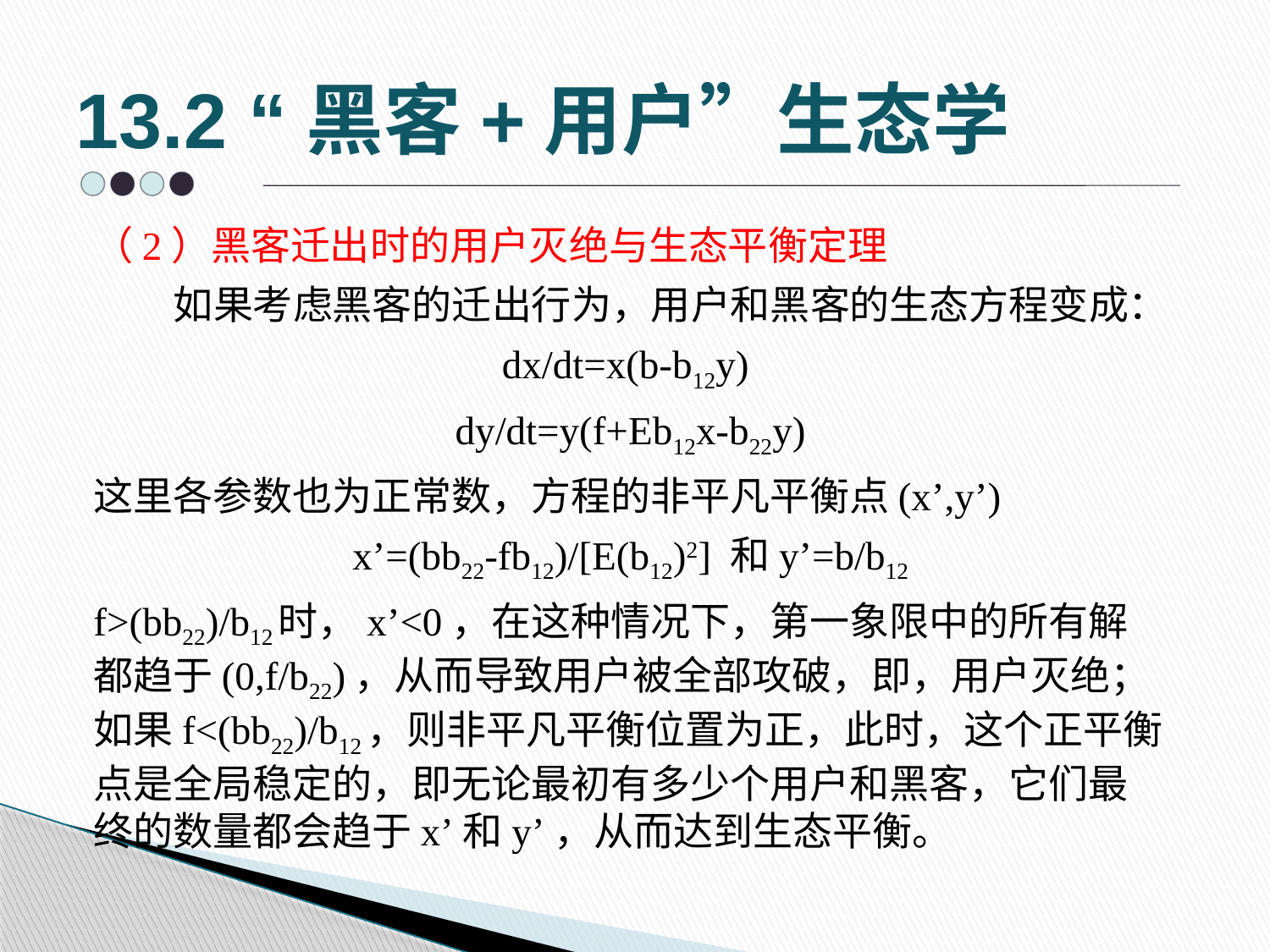

# 13.2 “黑客+用户”生态学

（2）黑客迁出时的用户灭绝与生态平衡定理
        如果考虑黑客的迁出行为，用户和黑客的生态方程变成：
dx/dt=x(b-b12y)
dy/dt=y(f+Eb12x-b22y)
这里各参数也为正常数，方程的非平凡平衡点(x’,y’)
x’=(bb22-fb12)/[E(b12)2] 和y’=b/b12
f>(bb22)/b12时，x’<0，在这种情况下，第一象限中的所有解都趋于(0,f/b22)，从而导致用户被全部攻破，即，用户灭绝；如果f<(bb22)/b12，则非平凡平衡位置为正，此时，这个正平衡点是全局稳定的，即无论最初有多少个用户和黑客，它们最终的数量都会趋于x’和y’，从而达到生态平衡。